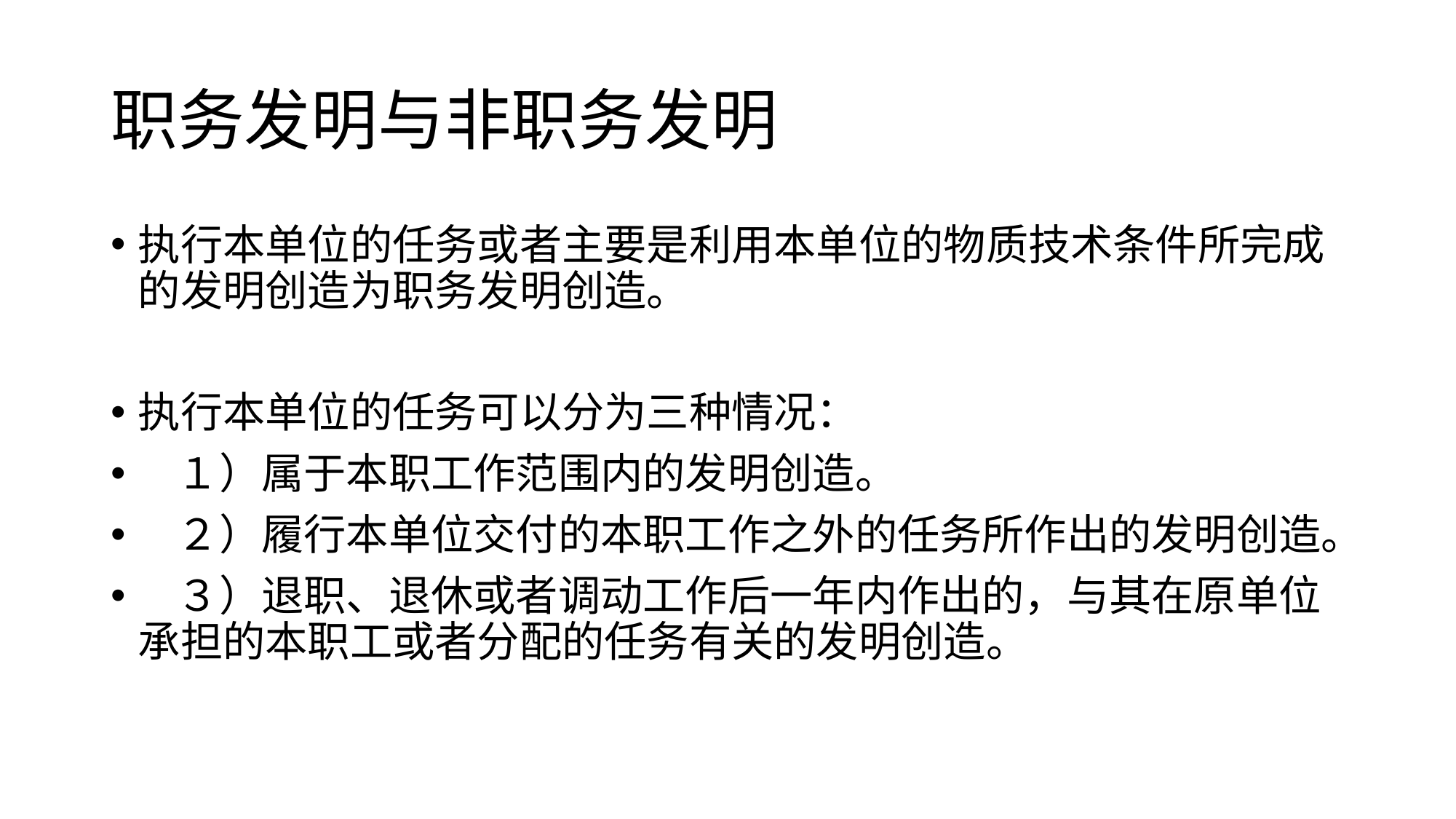

# 职务发明与非职务发明
执行本单位的任务或者主要是利用本单位的物质技术条件所完成的发明创造为职务发明创造。

执行本单位的任务可以分为三种情况：
   １）属于本职工作范围内的发明创造。
   ２）履行本单位交付的本职工作之外的任务所作出的发明创造。
   ３）退职、退休或者调动工作后一年内作出的，与其在原单位承担的本职工或者分配的任务有关的发明创造。